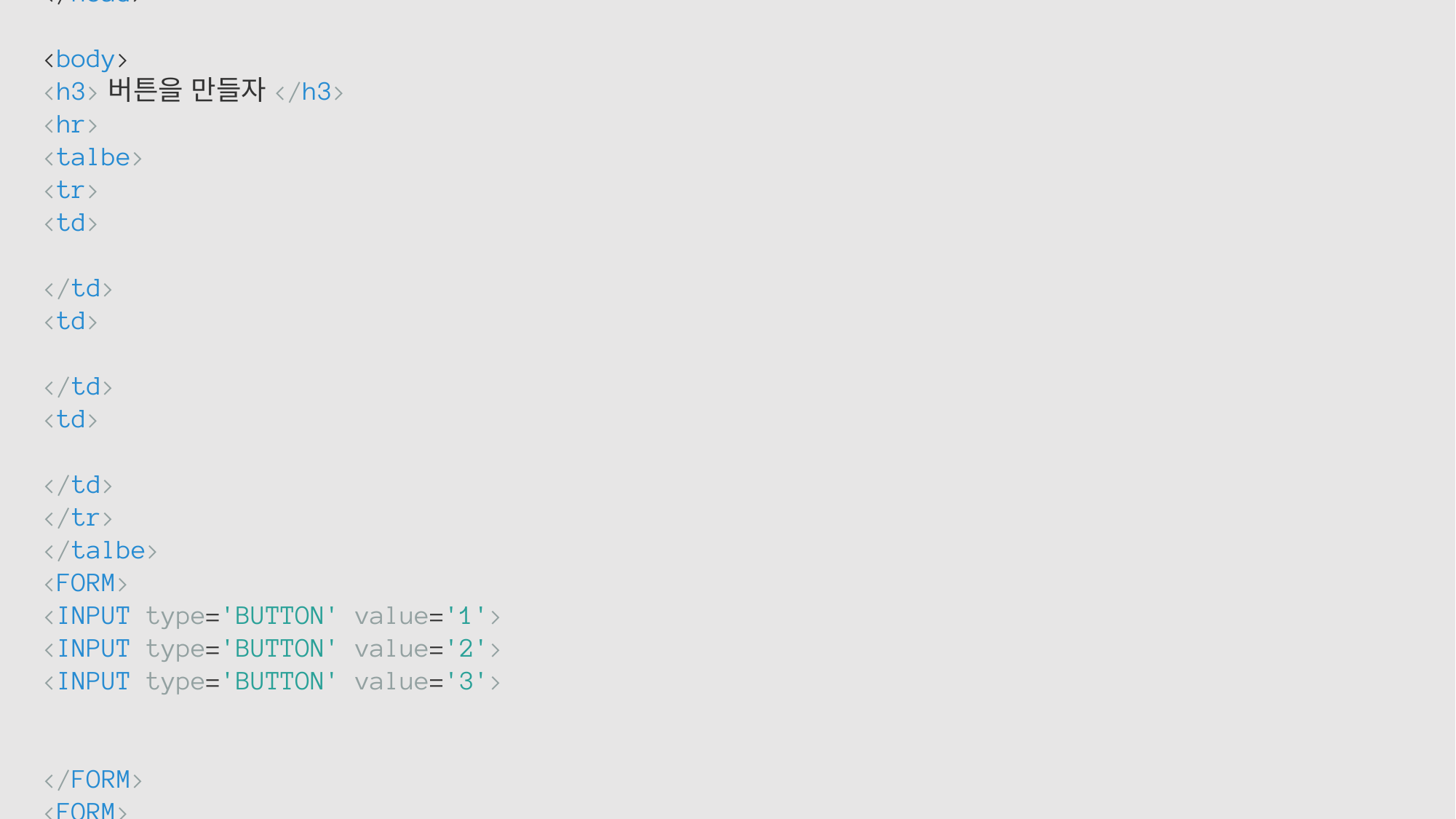

<!DOCTYPE html>
<html lang="en">
<head>
<meta charset="UTF-8">
<meta name="viewport" content="width=device-width, initial-scale=1.0">
<meta http-equiv="X-UA-Compatible" content="ie=edge">
<title>Document</title>
</head>
<body>
<h3>버튼을 만들자</h3>
<hr>
<talbe>
<tr>
<td>
</td>
<td>
</td>
<td>
</td>
</tr>
</talbe>
<FORM>
<INPUT type='BUTTON' value='1'>
<INPUT type='BUTTON' value='2'>
<INPUT type='BUTTON' value='3'>
</FORM>
<FORM>
<INPUT type='BUTTON' value='4'>
<INPUT type='BUTTON' value='5'>
<INPUT type='BUTTON' value='6'>
</FORM>
<FORM>
<INPUT type='BUTTON' value='7'>
<INPUT type='BUTTON' value='8'>
<INPUT type='BUTTON' value='9'>
</FORM>
</body>
</html>